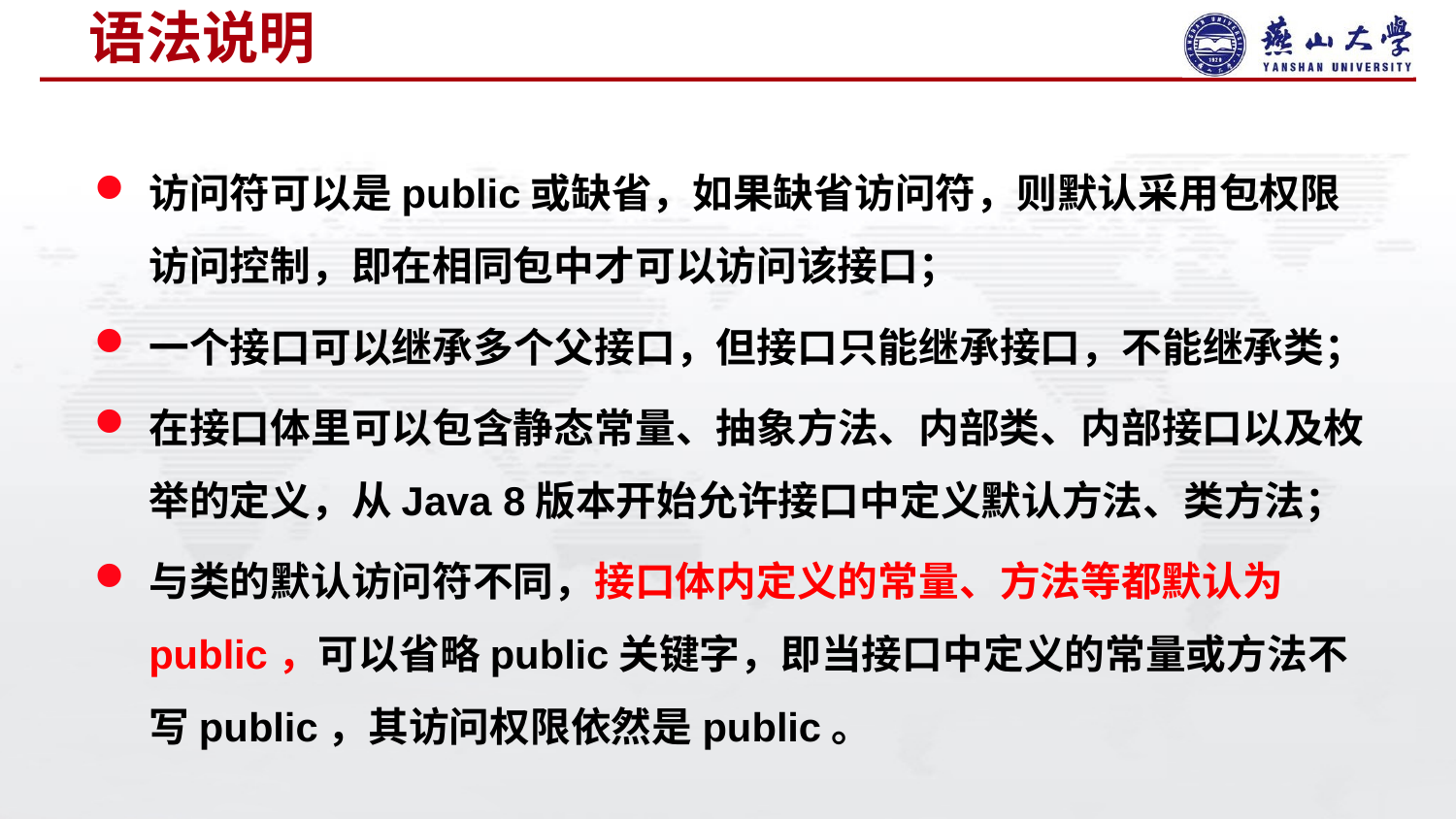

# 语法说明
访问符可以是public或缺省，如果缺省访问符，则默认采用包权限访问控制，即在相同包中才可以访问该接口；
一个接口可以继承多个父接口，但接口只能继承接口，不能继承类；
在接口体里可以包含静态常量、抽象方法、内部类、内部接口以及枚举的定义，从Java 8版本开始允许接口中定义默认方法、类方法；
与类的默认访问符不同，接口体内定义的常量、方法等都默认为public，可以省略public关键字，即当接口中定义的常量或方法不写public，其访问权限依然是public。